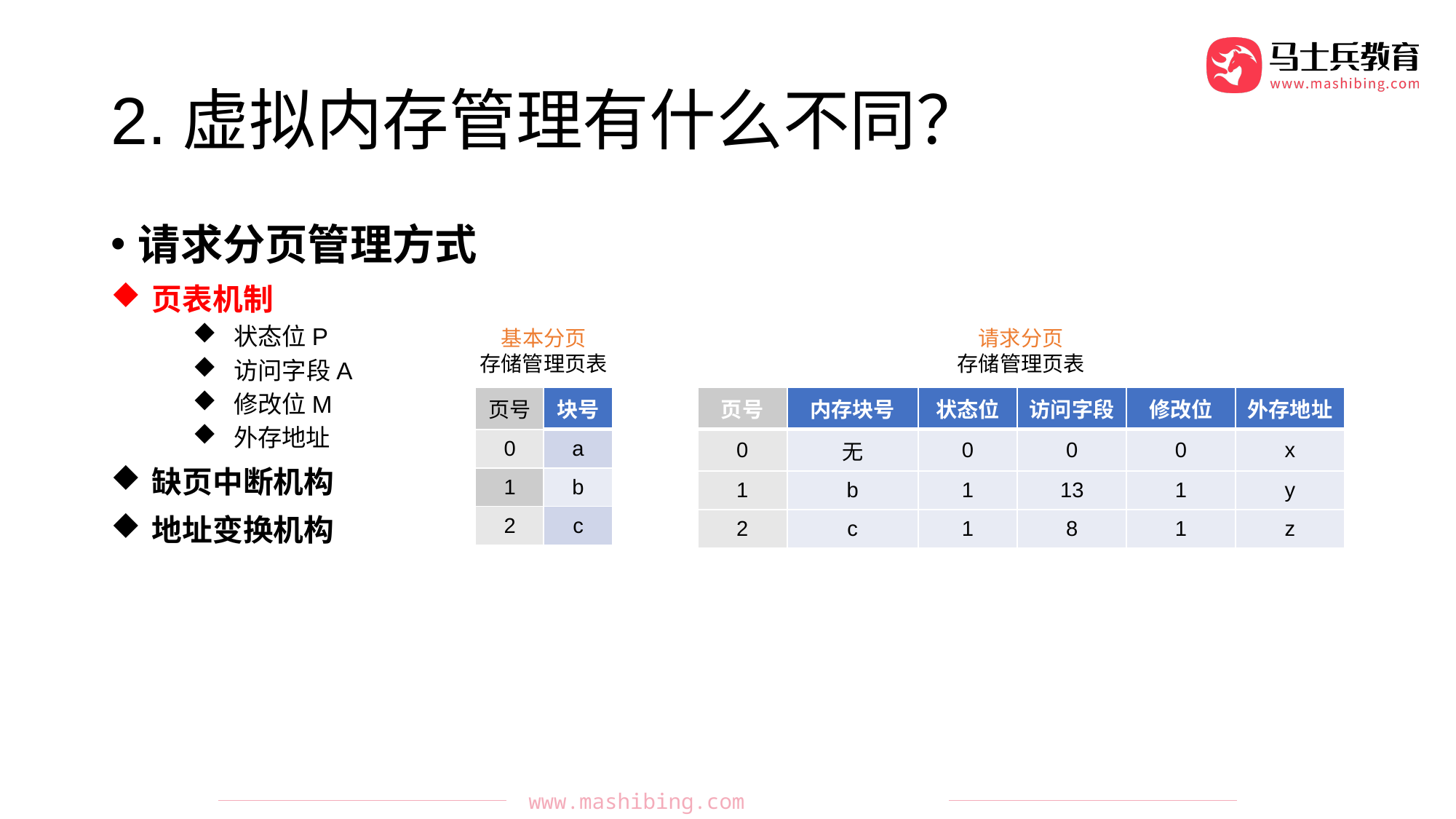

# 2.虚拟内存管理有什么不同？
请求分页管理方式
页表机制
状态位P
访问字段A
修改位M
外存地址
缺页中断机构
地址变换机构
基本分页
存储管理页表
请求分页
存储管理页表
| 块号 |
| --- |
| a |
| b |
| c |
| 页号 | 内存块号 | 状态位 | 访问字段 | 修改位 | 外存地址 |
| --- | --- | --- | --- | --- | --- |
| 0 | 无 | 0 | 0 | 0 | x |
| 1 | b | 1 | 13 | 1 | y |
| 2 | c | 1 | 8 | 1 | z |
| 页号 |
| --- |
| 0 |
| 1 |
| 2 |